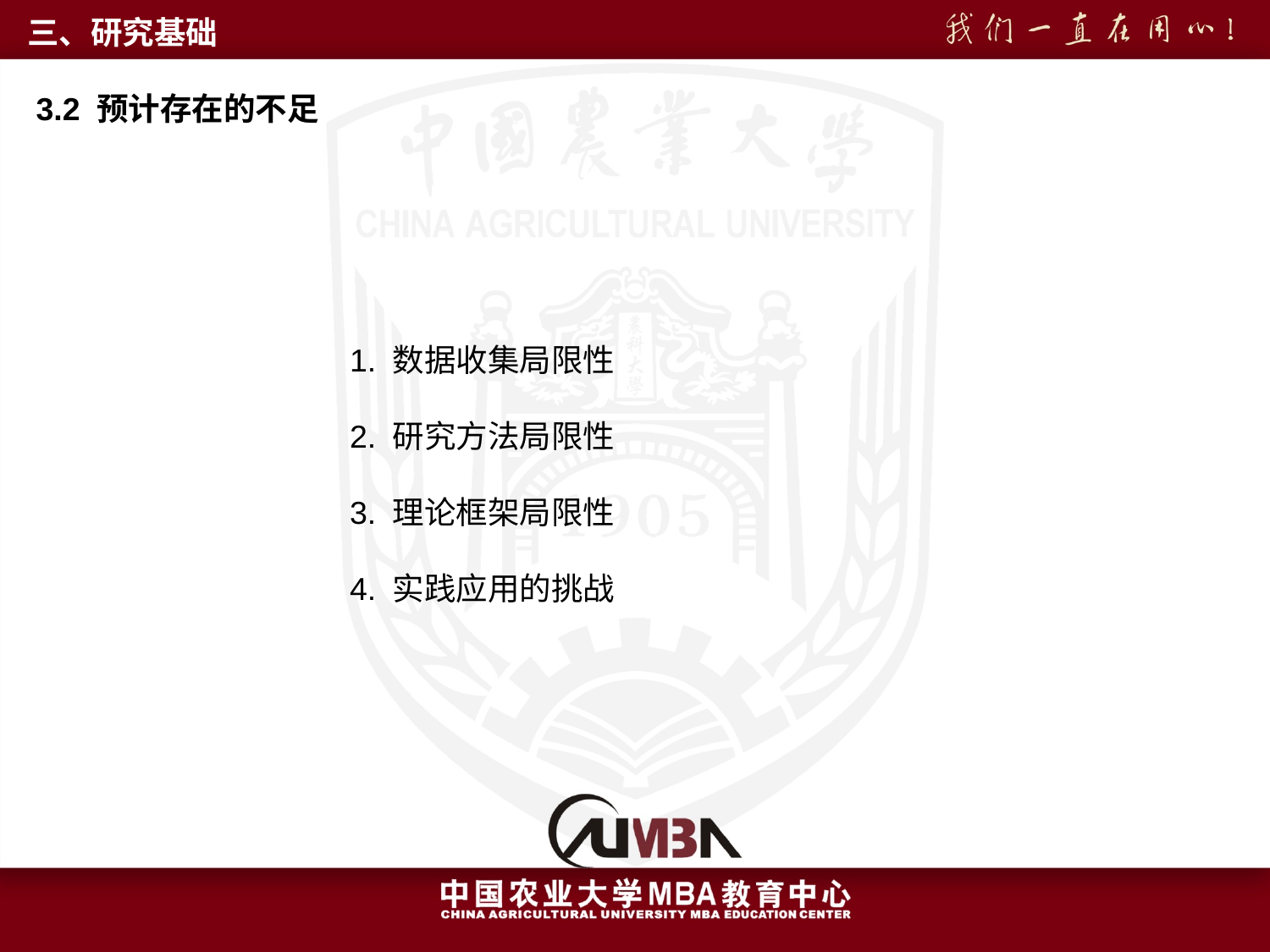

三、研究基础
3.2 预计存在的不足
1. 数据收集局限性
2. 研究方法局限性
3. 理论框架局限性
4. 实践应用的挑战